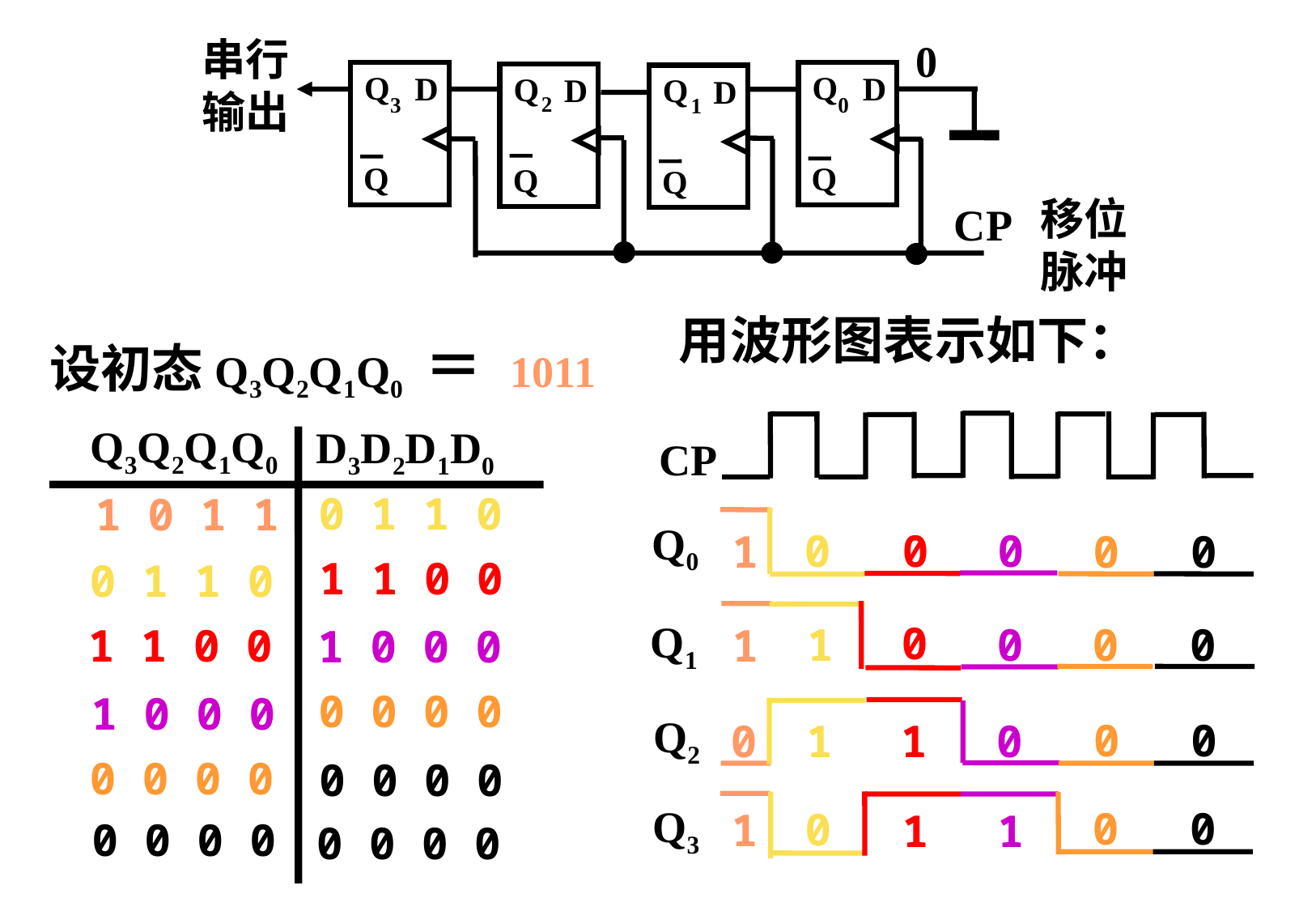

串行输出
0
Q
Q
D
D

Q

D

Q
D

2
0
3
1

Q
Q
Q
Q

移位脉冲
CP

用波形图表示如下：
设初态Q3Q2Q1Q0 ＝ 1011

CP

Q3Q2Q1Q0
D3D2D1D0

0 1 1 0
1 0 1 1
1 1 0 0
0 1 1 0
1 1 0 0
1 0 0 0
0 0 0 0
1 0 0 0
0 0 0 0
0 0 0 0
0 0 0 0
0 0 0 0

0

1

1

0

1
1
0
1
Q0
Q1
Q2
Q3
0

0

1

1
0

0

0

1
0

0

0

0

0

0

0

0